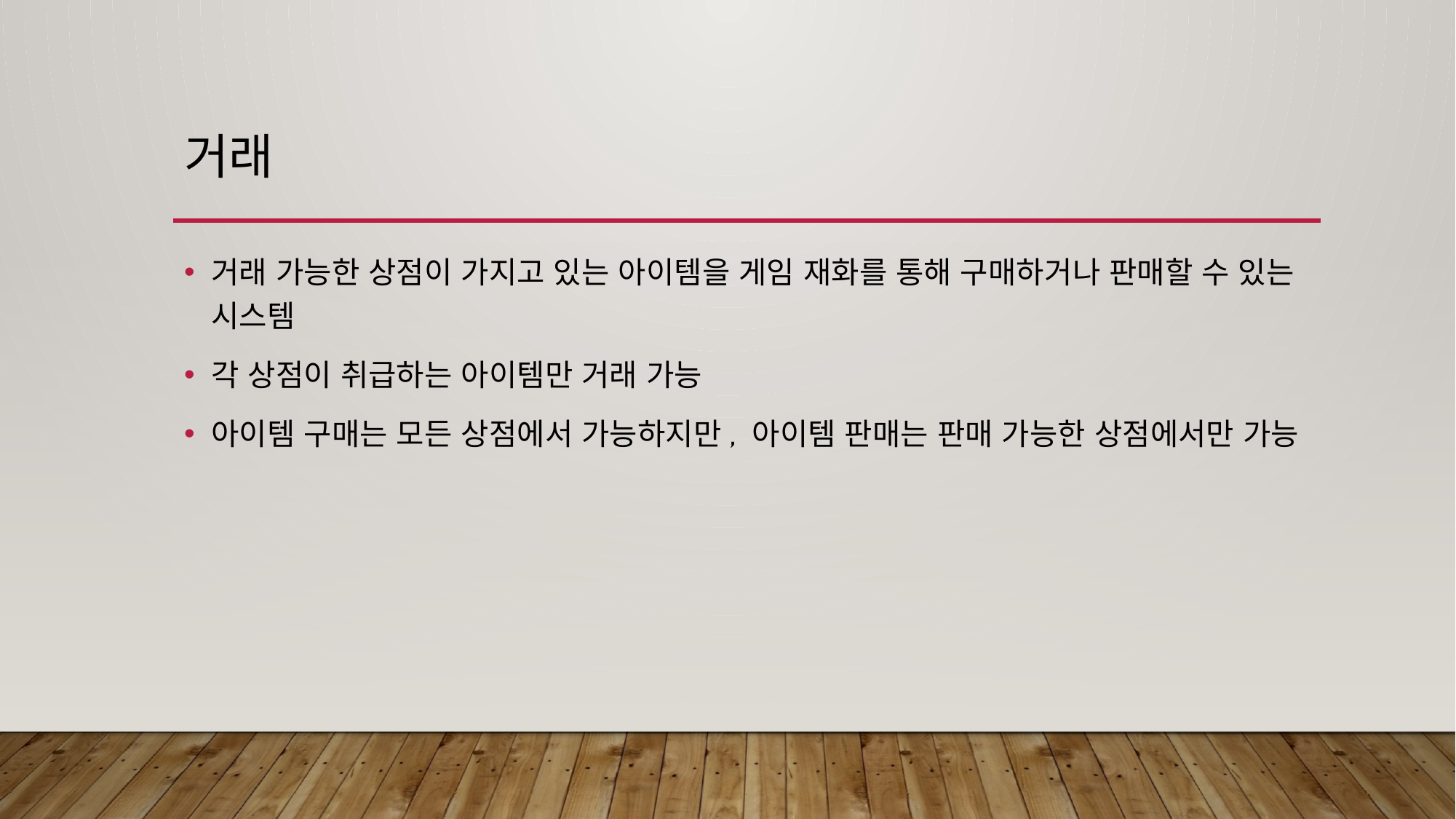

# 거래
거래 가능한 상점이 가지고 있는 아이템을 게임 재화를 통해 구매하거나 판매할 수 있는 시스템
각 상점이 취급하는 아이템만 거래 가능
아이템 구매는 모든 상점에서 가능하지만, 아이템 판매는 판매 가능한 상점에서만 가능